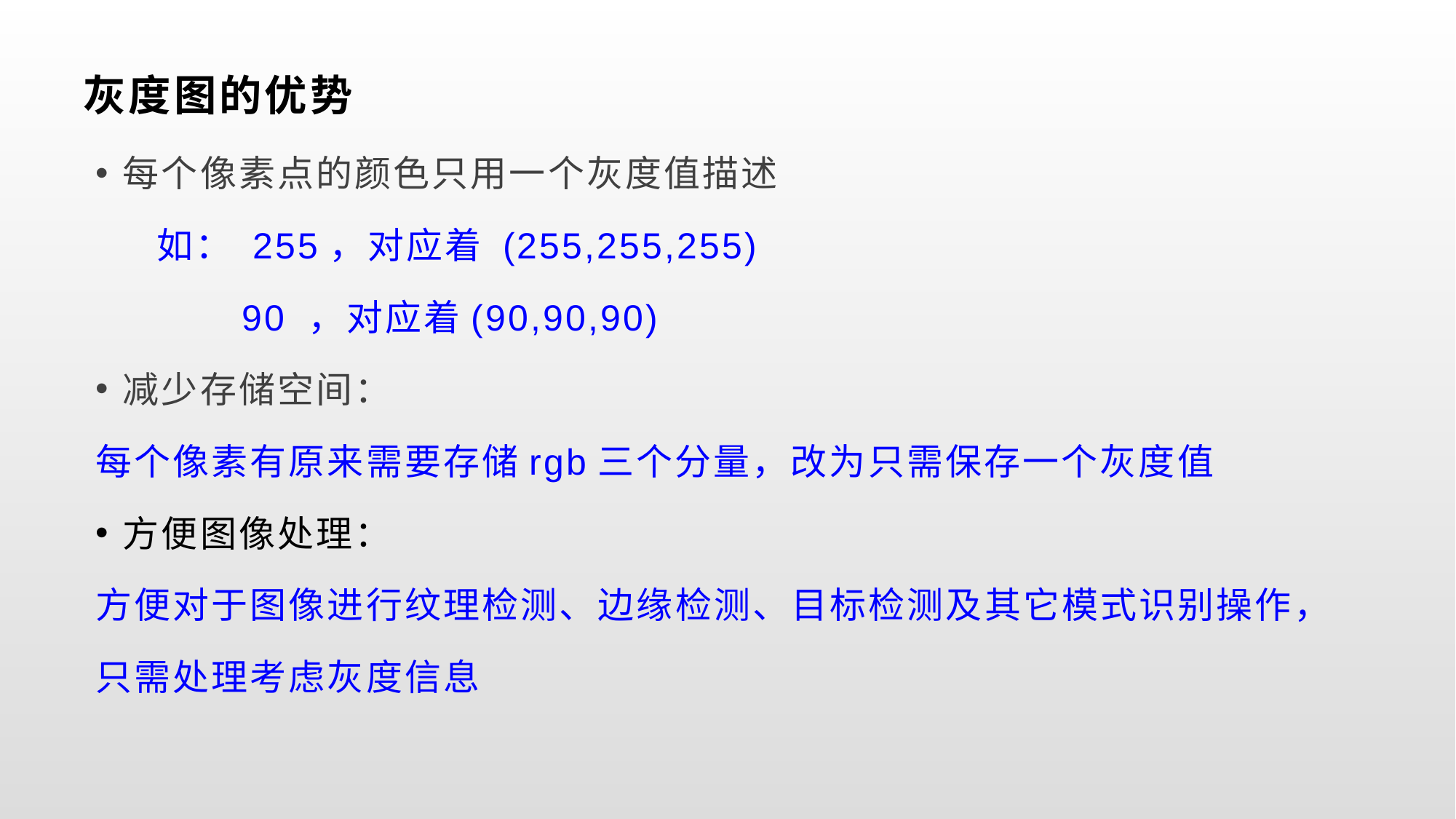

灰度图的优势
每个像素点的颜色只用一个灰度值描述
     如： 255，对应着 (255,255,255)
	   90 ，对应着(90,90,90)
减少存储空间：
每个像素有原来需要存储rgb三个分量，改为只需保存一个灰度值
方便图像处理：
方便对于图像进行纹理检测、边缘检测、目标检测及其它模式识别操作，
只需处理考虑灰度信息